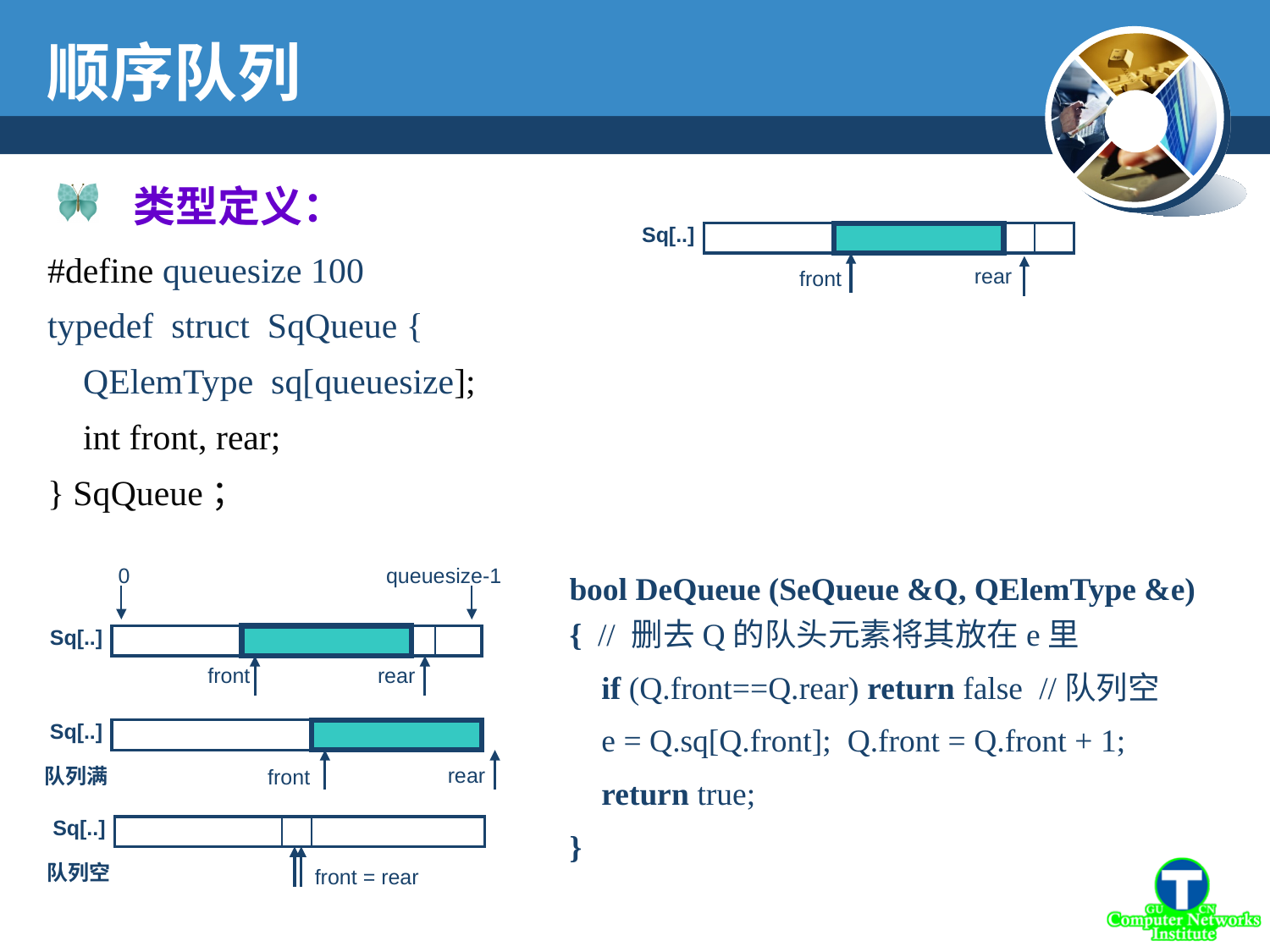

顺序队列
  类型定义：
Sq[..]

#define queuesize 100
typedef  struct  SqQueue {
    QElemType  sq[queuesize];
    int front, rear;
} SqQueue；
rear
front
bool DeQueue (SeQueue &Q, QElemType &e)
{  // 删去Q的队头元素将其放在e里
    if (Q.front==Q.rear) return false  //队列空
    e = Q.sq[Q.front];  Q.front = Q.front + 1;
    return true;
}
0
queuesize-1
Sq[..]

front
rear
Sq[..]

rear
队列满
front
Sq[..]

队列空
front = rear